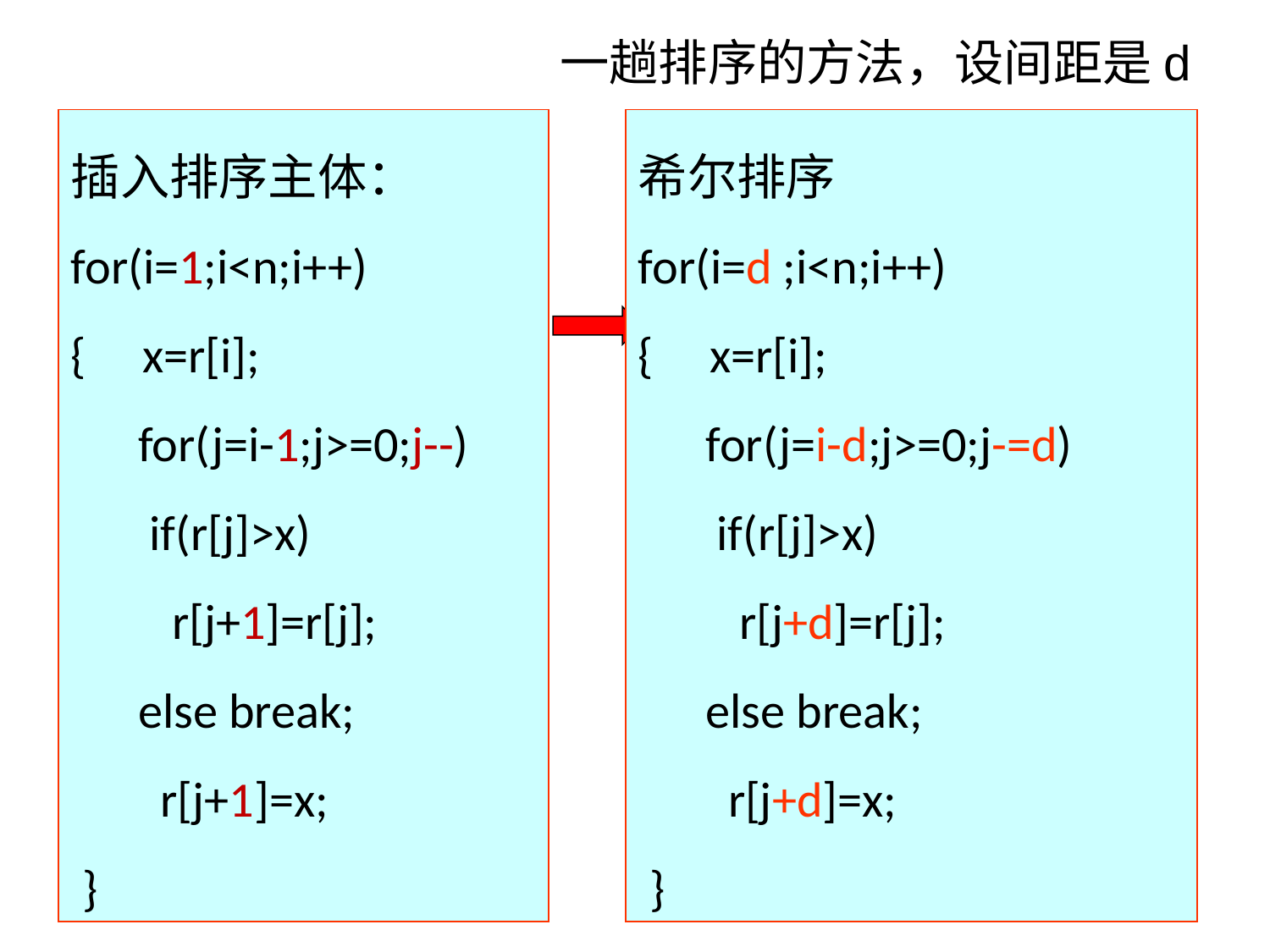

一趟排序的方法，设间距是d
插入排序主体：
for(i=1;i<n;i++)
{     x=r[i];
      for(j=i-1;j>=0;j--)
       if(r[j]>x)
         r[j+1]=r[j];
      else break;
        r[j+1]=x;
 }
希尔排序
for(i=d ;i<n;i++)
{     x=r[i];
      for(j=i-d;j>=0;j-=d)
       if(r[j]>x)
         r[j+d]=r[j];
      else break;
        r[j+d]=x;
 }